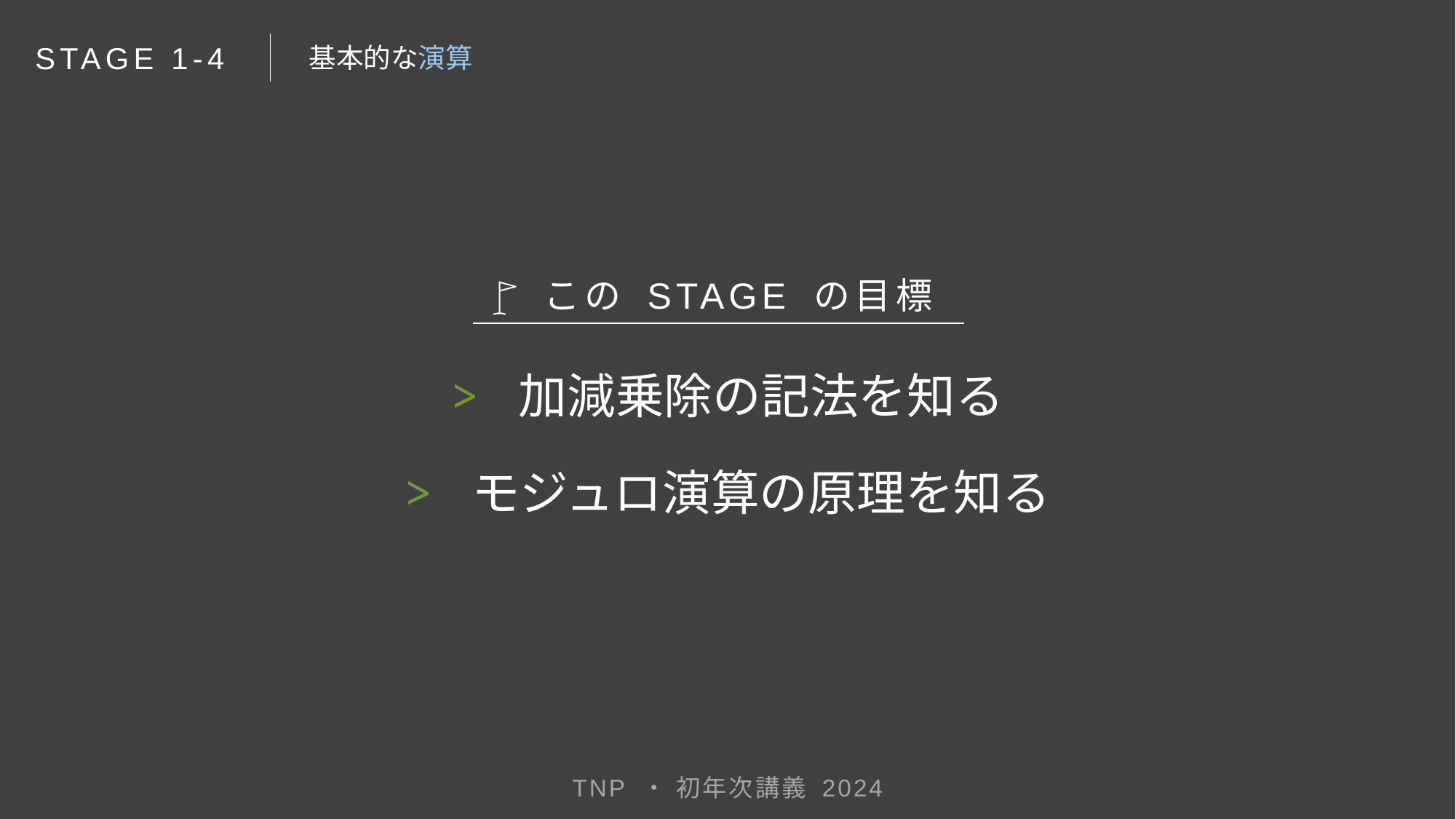

STAGE 1-4
基本的な演算
🚩 この STAGE の目標
>  加減乗除の記法を知る
>  モジュロ演算の原理を知る